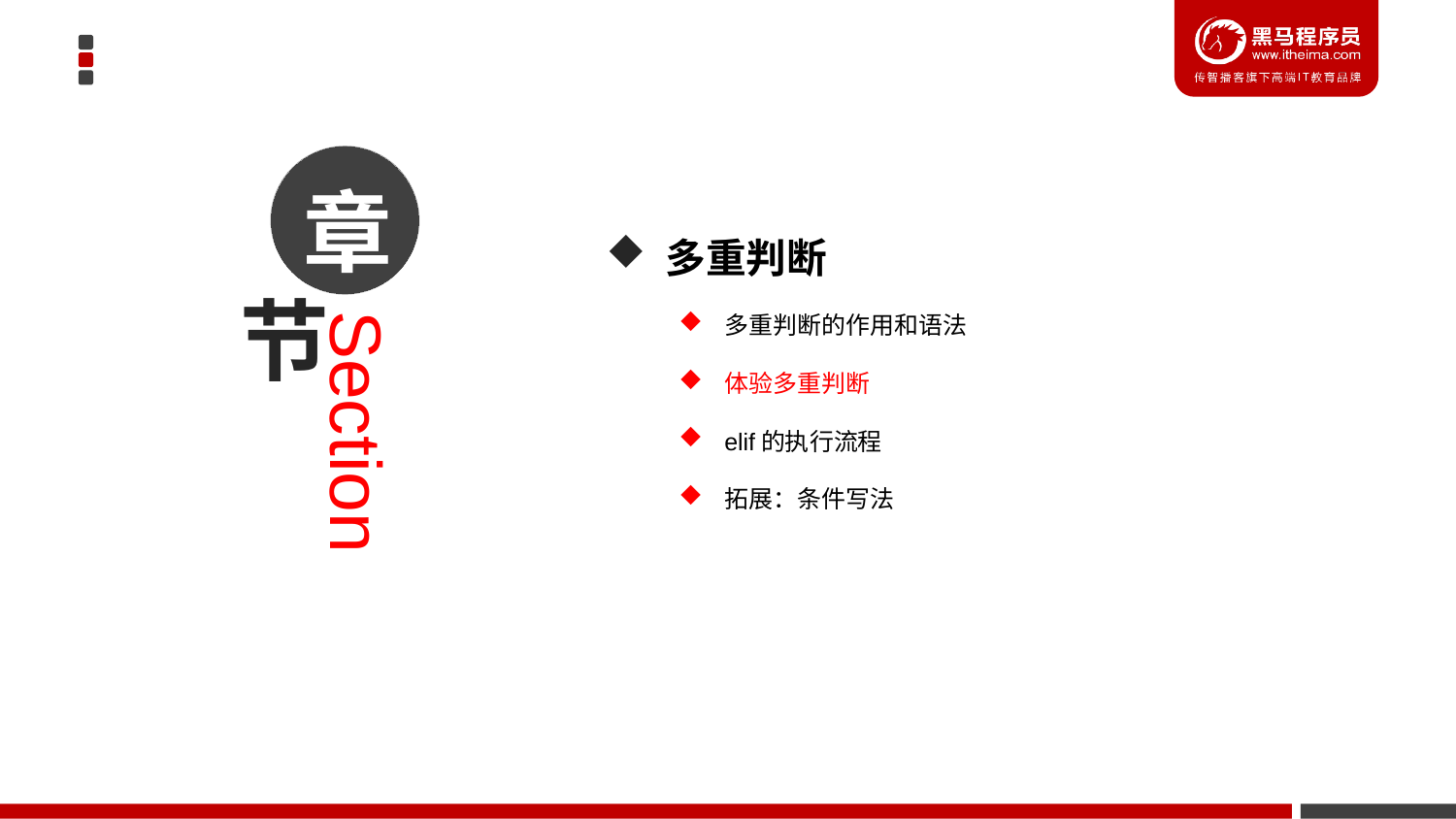

章
 多重判断
多重判断的作用和语法
体验多重判断
elif的执行流程
拓展：条件写法

节
Section